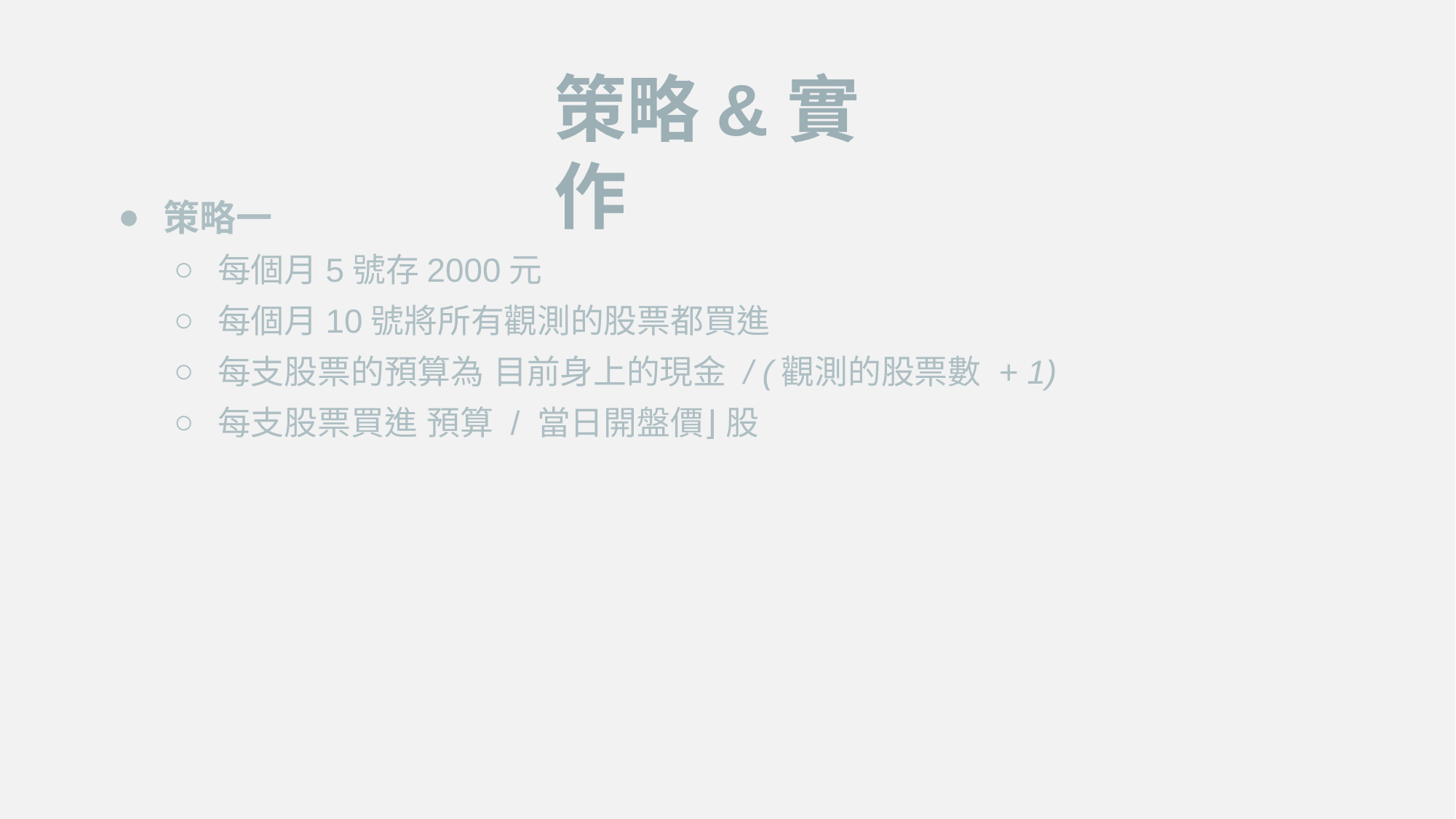

策略&實作
策略一

每個月5號存2000元

每個月10號將所有觀測的股票都買進

每支股票的預算為 目前身上的現金 / (觀測的股票數 + 1)
每支股票買進 ⌊預算 / 當日開盤價⌋ 股